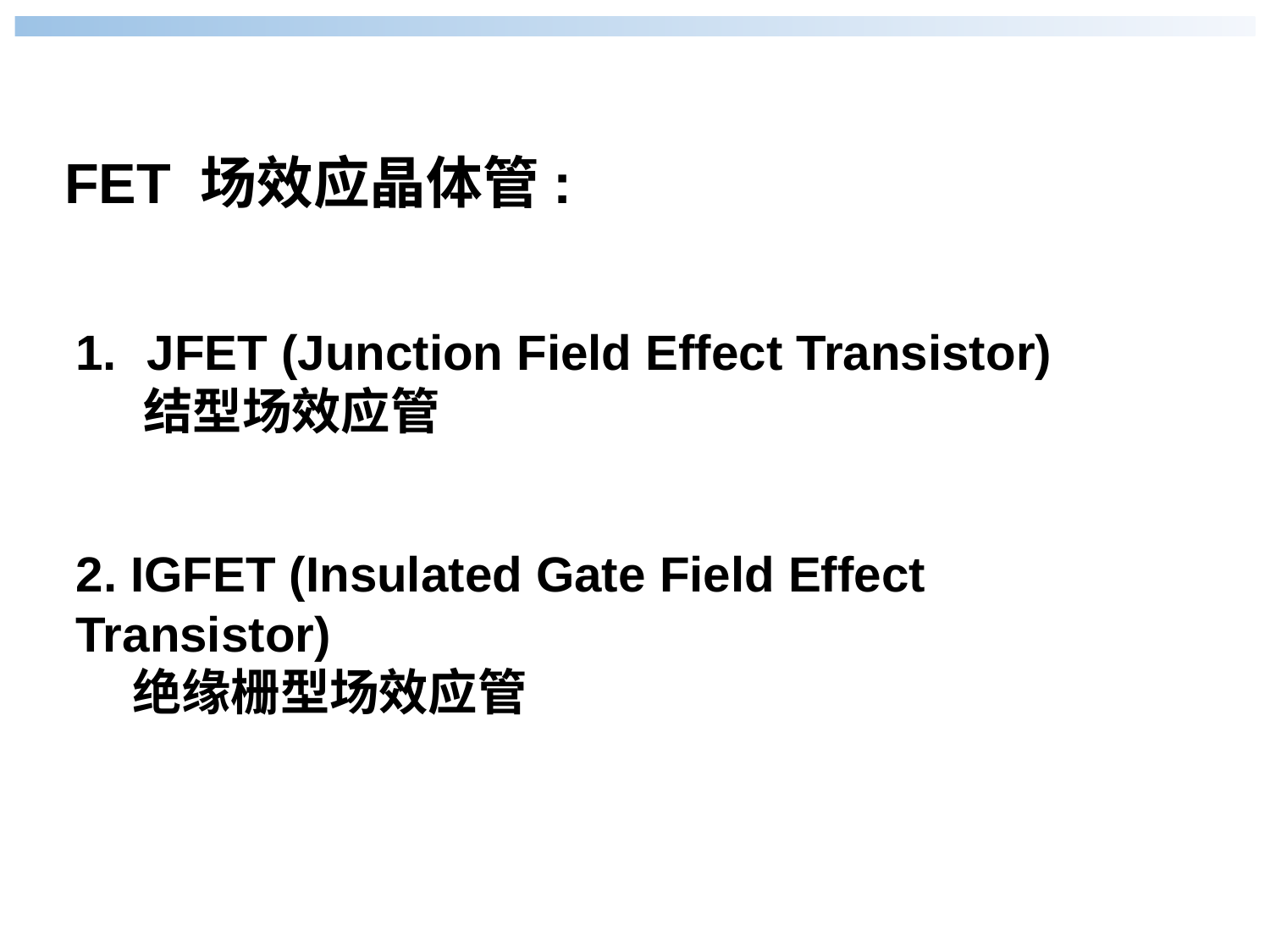

FET 场效应晶体管:
JFET (Junction Field Effect Transistor)
     结型场效应管
2. IGFET (Insulated Gate Field Effect Transistor)
    绝缘栅型场效应管